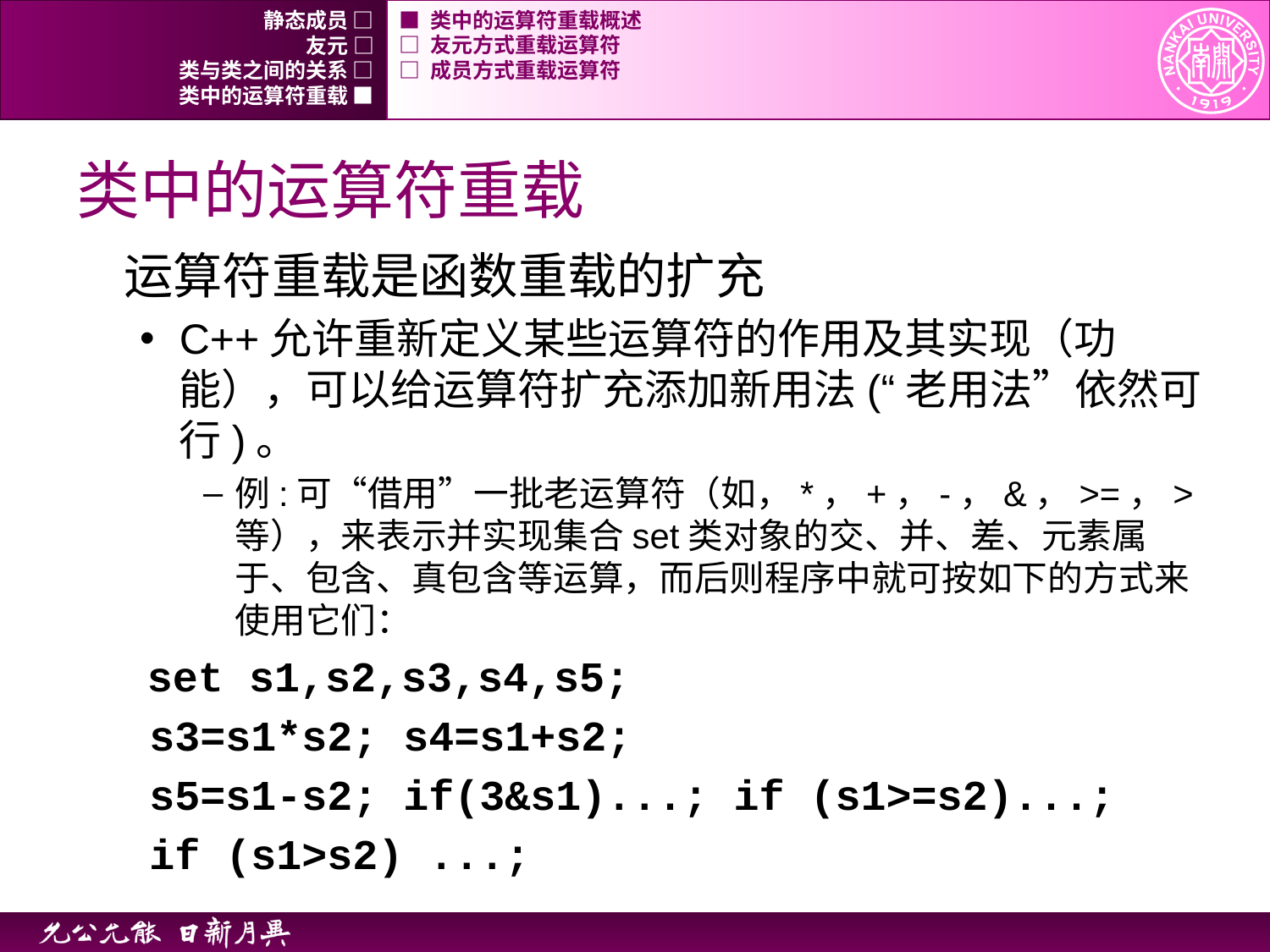

静态成员 □
■ 类中的运算符重载概述
友元 □
□ 友元方式重载运算符
类与类之间的关系 □
□ 成员方式重载运算符
类中的运算符重载 ■

# 类中的运算符重载
运算符重载是函数重载的扩充
C++允许重新定义某些运算符的作用及其实现（功能），可以给运算符扩充添加新用法(“老用法”依然可行)。
例:可“借用”一批老运算符（如，*，+，-，&，>=，> 等），来表示并实现集合set类对象的交、并、差、元素属于、包含、真包含等运算，而后则程序中就可按如下的方式来使用它们：
      set s1,s2,s3,s4,s5;
	 s3=s1*s2; s4=s1+s2;
	 s5=s1-s2; if(3&s1)...; if (s1>=s2)...;
	 if (s1>s2) ...;